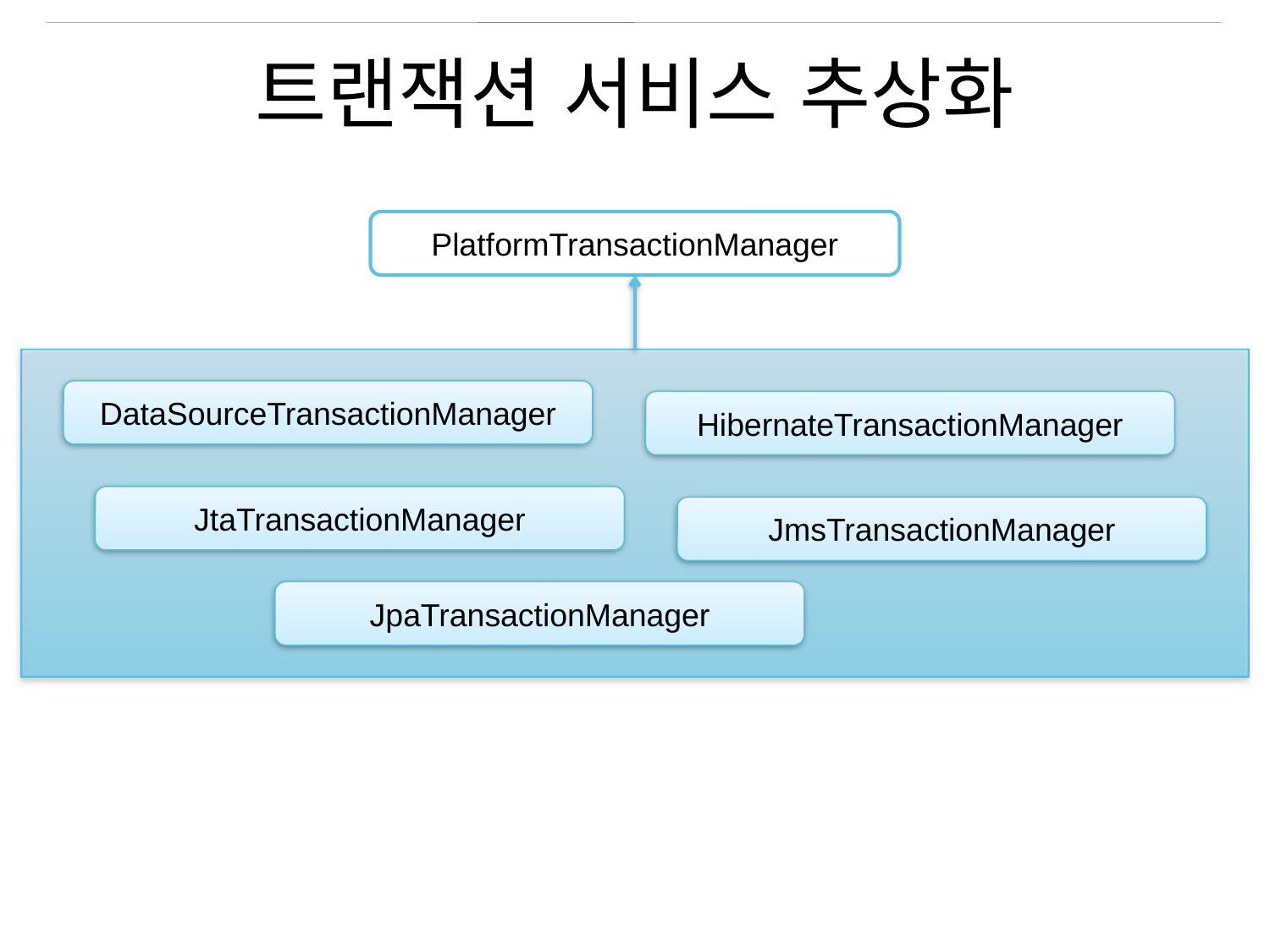

# 트랜잭션 서비스 추상화
PlatformTransactionManager

DataSourceTransactionManager
HibernateTransactionManager
JtaTransactionManager
JmsTransactionManager
JpaTransactionManager